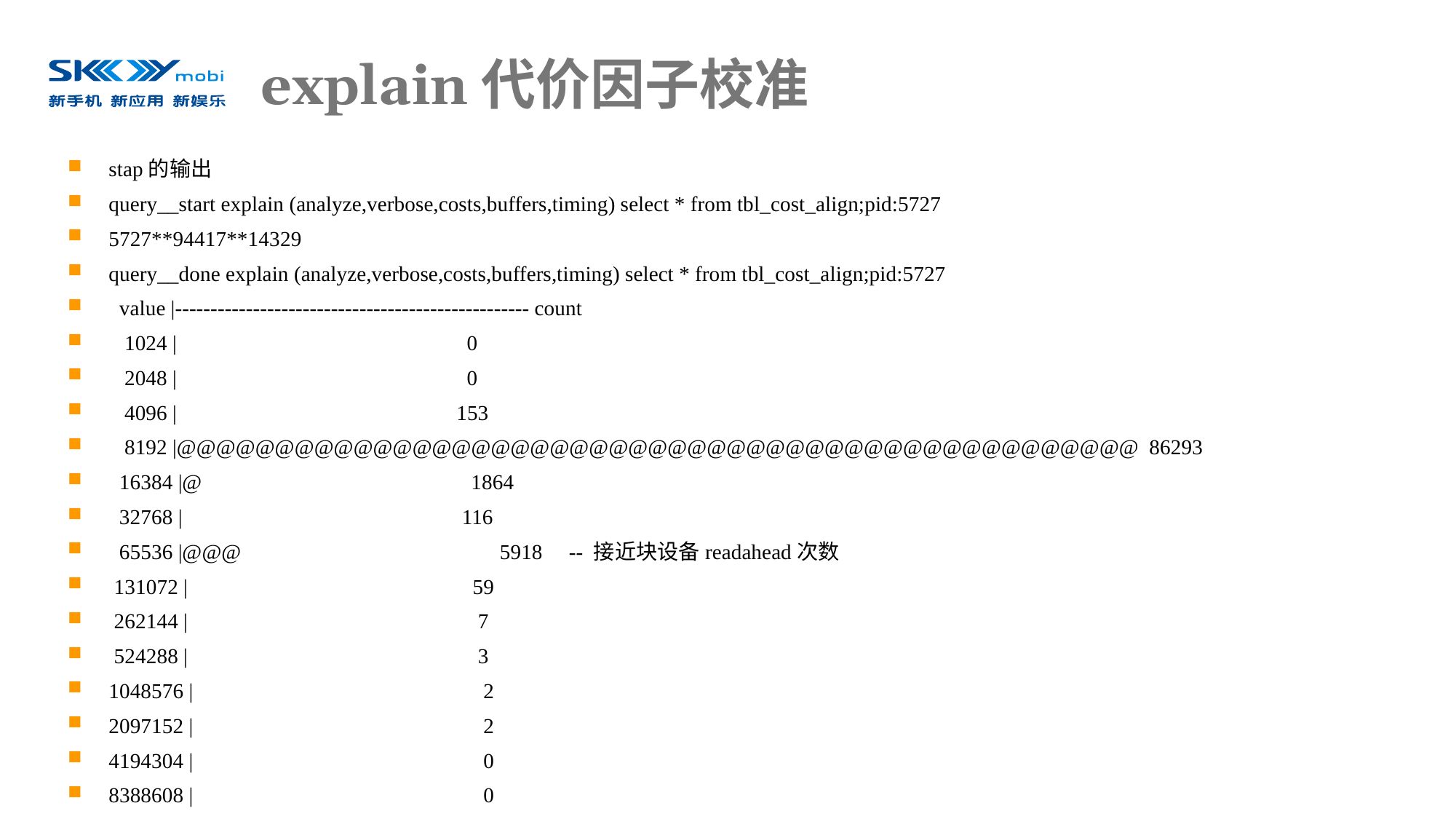

# explain代价因子校准
stap的输出
query__start explain (analyze,verbose,costs,buffers,timing) select * from tbl_cost_align;pid:5727
5727**94417**14329
query__done explain (analyze,verbose,costs,buffers,timing) select * from tbl_cost_align;pid:5727
  value |-------------------------------------------------- count
   1024 |                                                       0
   2048 |                                                       0
   4096 |                                                     153
   8192 |@@@@@@@@@@@@@@@@@@@@@@@@@@@@@@@@@@@@@@@@@@@@@@@@@  86293
  16384 |@                                                   1864
  32768 |                                                     116
  65536 |@@@                                                 5918     -- 接近块设备readahead次数
 131072 |                                                      59
 262144 |                                                       7
 524288 |                                                       3
1048576 |                                                       2
2097152 |                                                       2
4194304 |                                                       0
8388608 |                                                       0